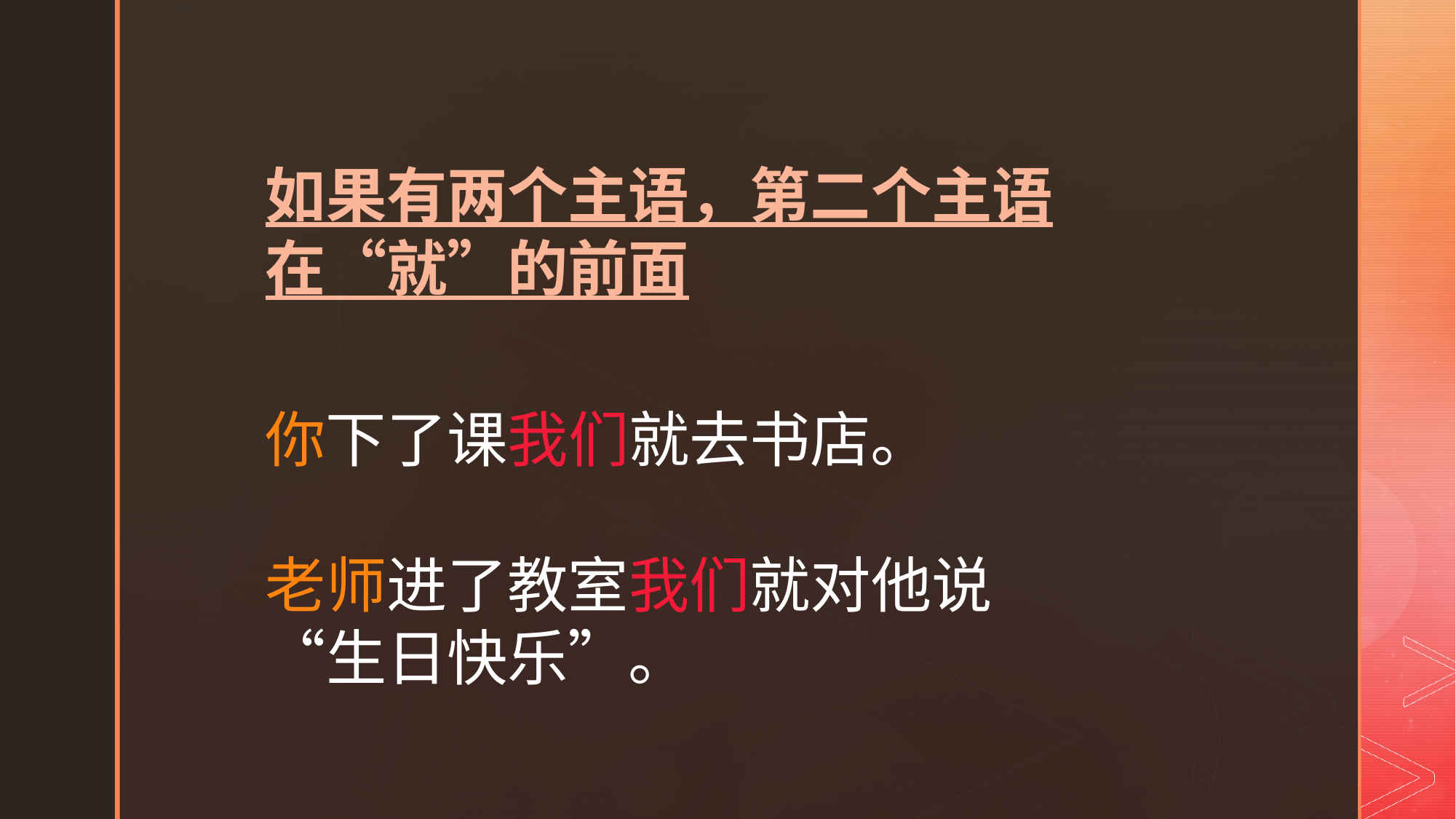

如果有两个主语，第二个主语在“就”的前面

你下了课我们就去书店。

老师进了教室我们就对他说“生日快乐”。